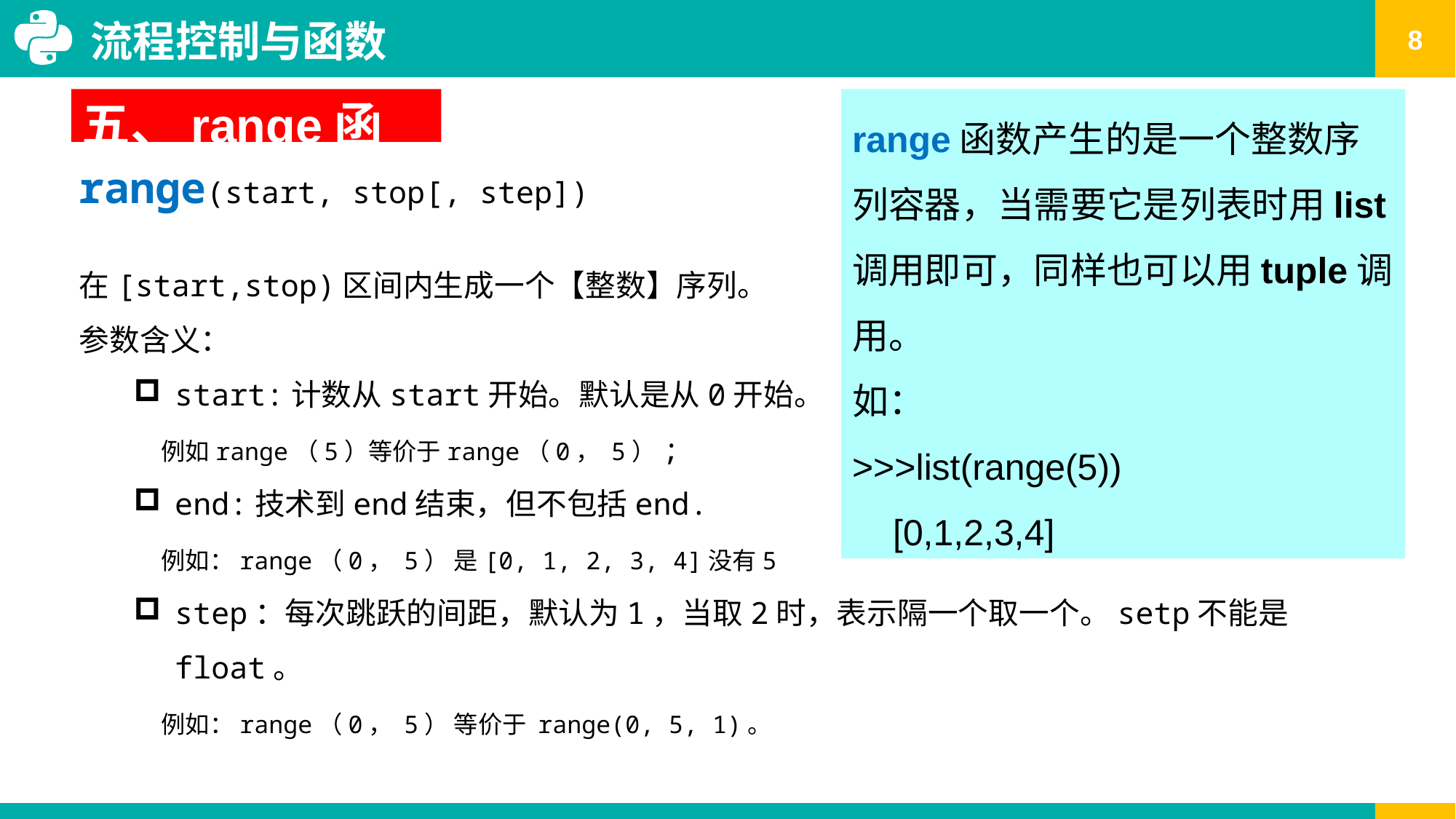

流程控制与函数
五、range函数
range函数产生的是一个整数序列容器，当需要它是列表时用list调用即可，同样也可以用tuple调用。
如：
>>>list(range(5))
    [0,1,2,3,4]
range(start, stop[, step])

在[start,stop)区间内生成一个【整数】序列。
参数含义：
start:计数从start开始。默认是从0开始。
   例如range（5）等价于range（0， 5）;
end:技术到end结束，但不包括end.
   例如：range（0， 5） 是[0, 1, 2, 3, 4]没有5
step：每次跳跃的间距，默认为1，当取2时，表示隔一个取一个。setp不能是float。
   例如：range（0， 5） 等价于 range(0, 5, 1)。